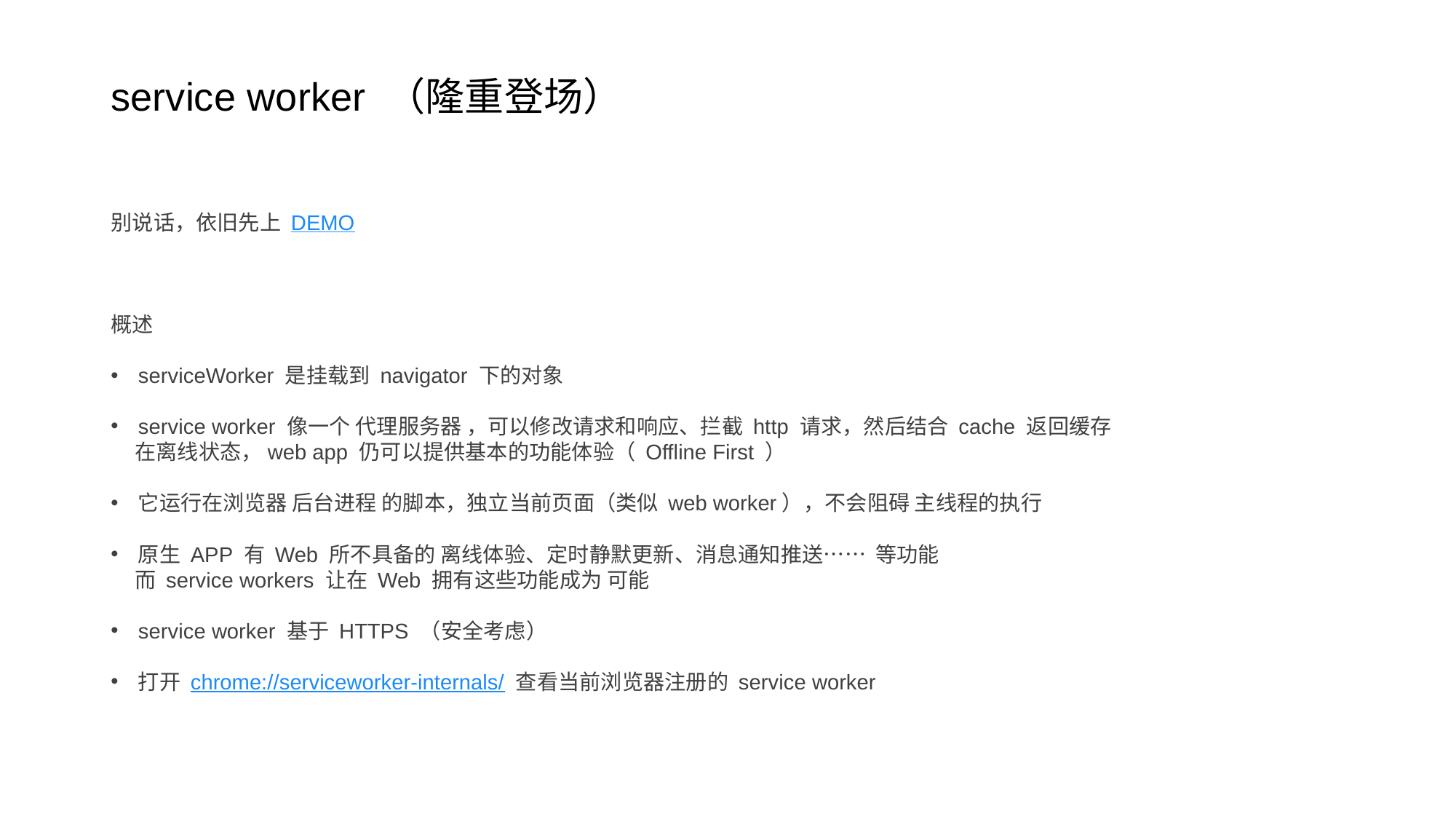

# service worker （隆重登场）

别说话，依旧先上 DEMO

概述

serviceWorker 是挂载到 navigator 下的对象

service worker 像一个 代理服务器 ，可以修改请求和响应、拦截 http 请求，然后结合 cache 返回缓存
    在离线状态，web app 仍可以提供基本的功能体验（ Offline First ）

它运行在浏览器 后台进程 的脚本，独立当前页面（类似 web worker），不会阻碍 主线程的执行

原生 APP 有 Web 所不具备的 离线体验、定时静默更新、消息通知推送……  等功能
    而 service workers 让在 Web 拥有这些功能成为 可能

service worker 基于 HTTPS （安全考虑）

打开 chrome://serviceworker-internals/ 查看当前浏览器注册的 service worker